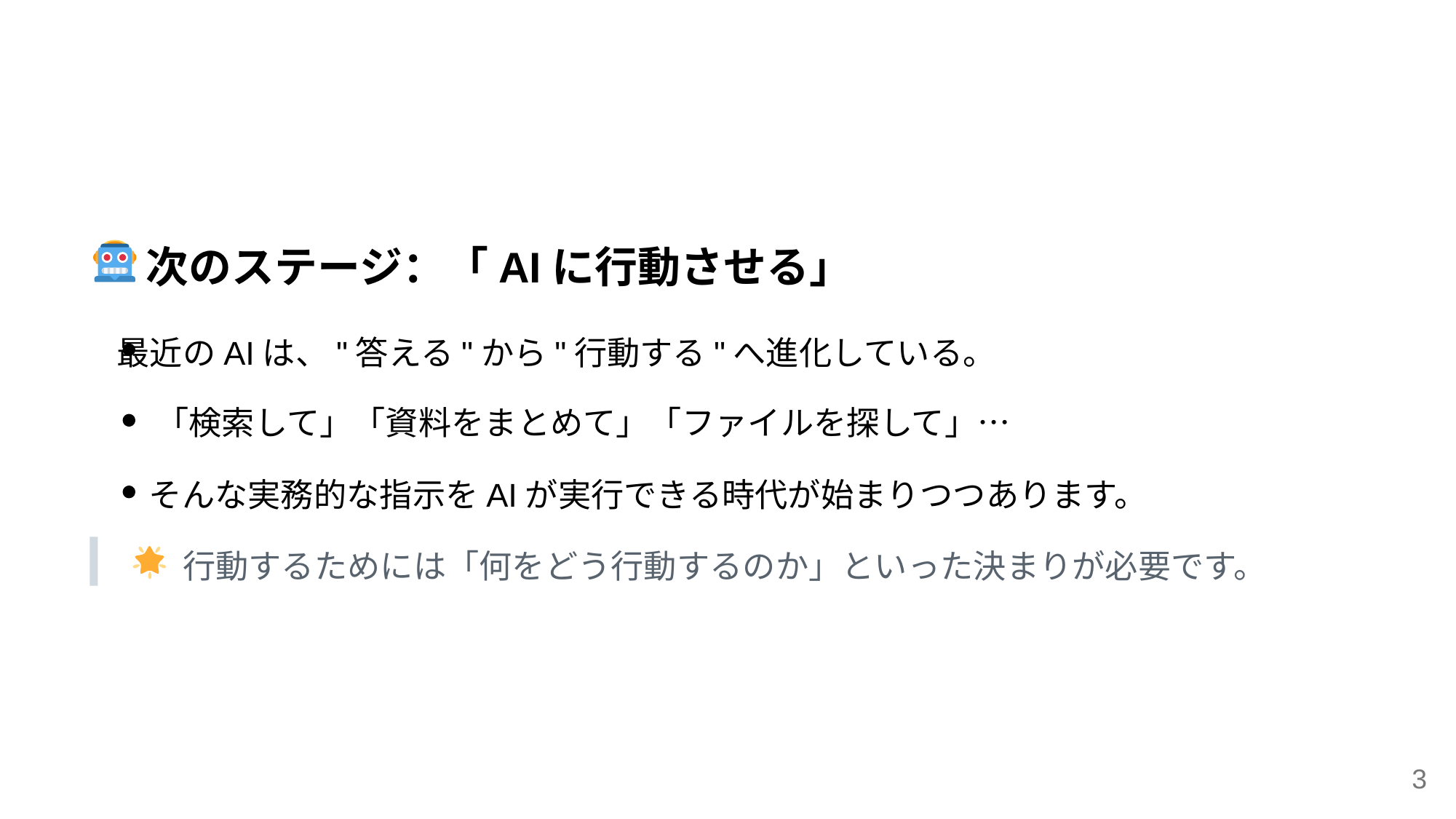

次のステージ：「AIに行動させる」

最近のAIは、"答える"から"行動する"へ進化している。

「検索して」「資料をまとめて」「ファイルを探して」…

そんな実務的な指示をAIが実行できる時代が始まりつつあります。

 行動するためには「何をどう行動するのか」といった決まりが必要です。

3